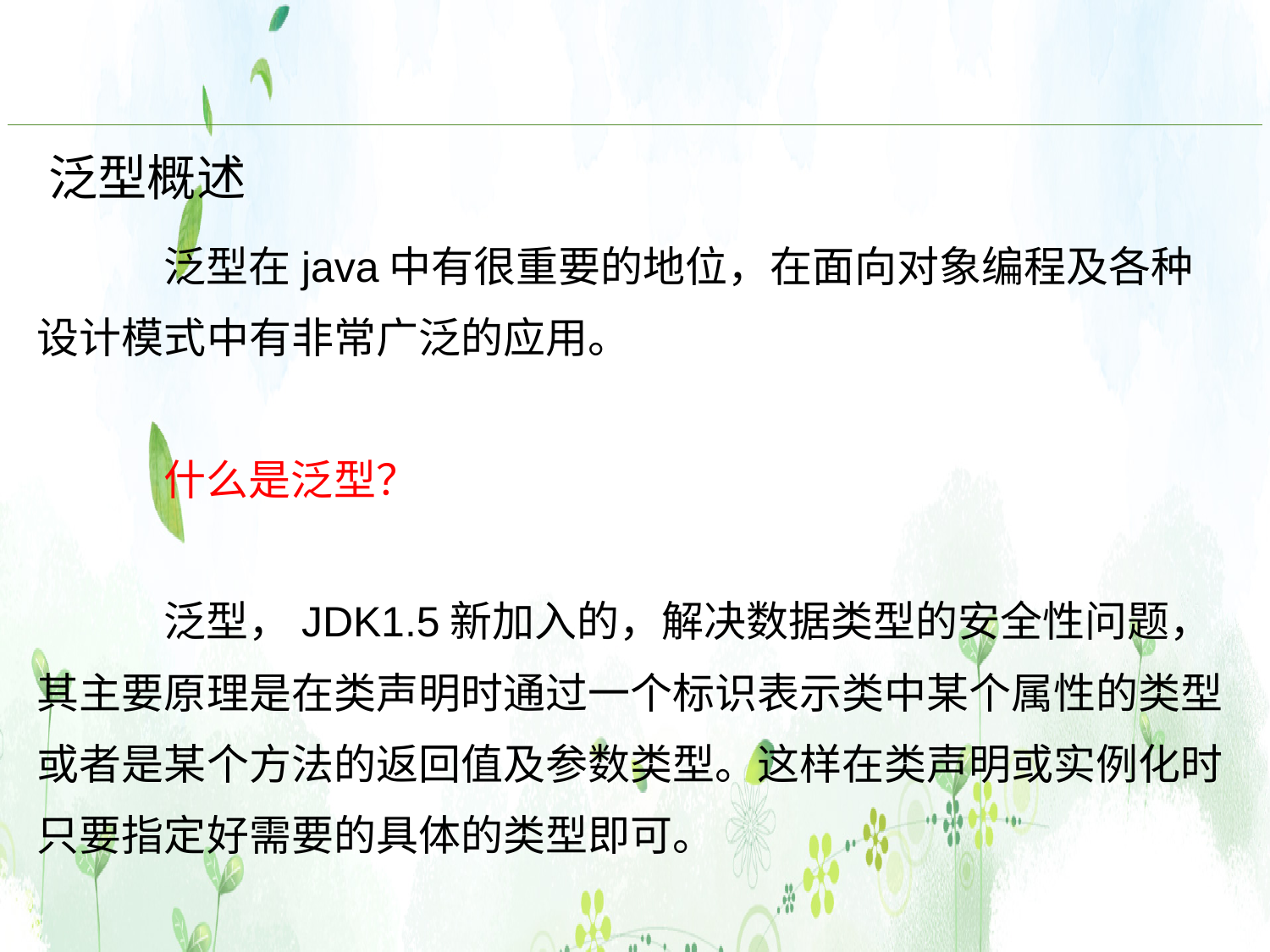

泛型概述
	泛型在java中有很重要的地位，在面向对象编程及各种设计模式中有非常广泛的应用。

	什么是泛型？

	泛型，JDK1.5新加入的，解决数据类型的安全性问题，其主要原理是在类声明时通过一个标识表示类中某个属性的类型或者是某个方法的返回值及参数类型。这样在类声明或实例化时只要指定好需要的具体的类型即可。